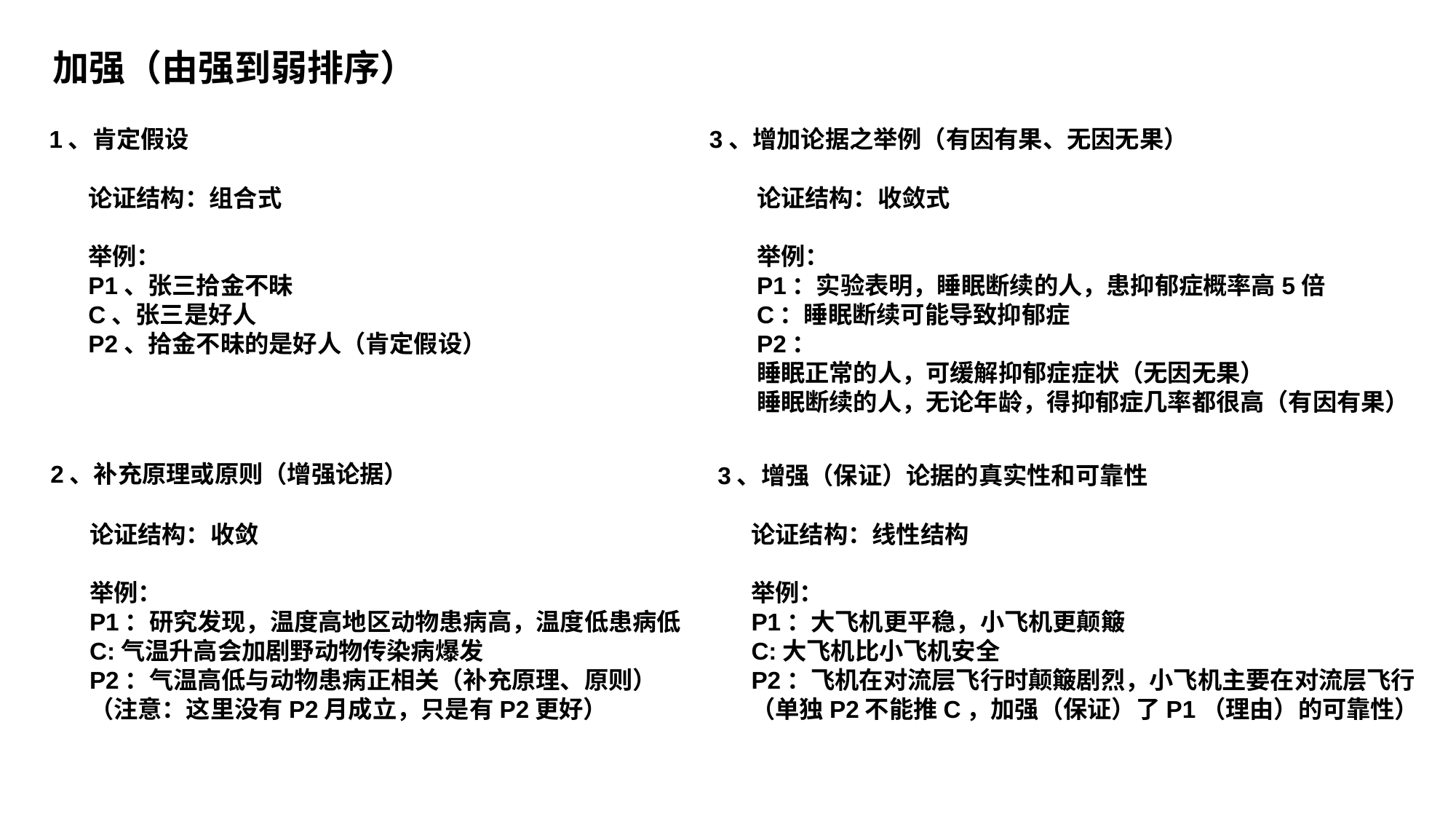

加强（由强到弱排序）
1、肯定假设
3、增加论据之举例（有因有果、无因无果）
论证结构：组合式

举例：
P1、张三拾金不昧
C、张三是好人
P2、拾金不昧的是好人（肯定假设）
论证结构：收敛式

举例：
P1：实验表明，睡眠断续的人，患抑郁症概率高5倍
C：睡眠断续可能导致抑郁症
P2：
睡眠正常的人，可缓解抑郁症症状（无因无果）
睡眠断续的人，无论年龄，得抑郁症几率都很高（有因有果）
2、补充原理或原则（增强论据）
3、增强（保证）论据的真实性和可靠性
论证结构：收敛

举例：
P1：研究发现，温度高地区动物患病高，温度低患病低
C:气温升高会加剧野动物传染病爆发
P2：气温高低与动物患病正相关（补充原理、原则）
（注意：这里没有P2月成立，只是有P2更好）
论证结构：线性结构

举例：
P1：大飞机更平稳，小飞机更颠簸
C:大飞机比小飞机安全
P2：飞机在对流层飞行时颠簸剧烈，小飞机主要在对流层飞行
（单独P2不能推C，加强（保证）了P1（理由）的可靠性）